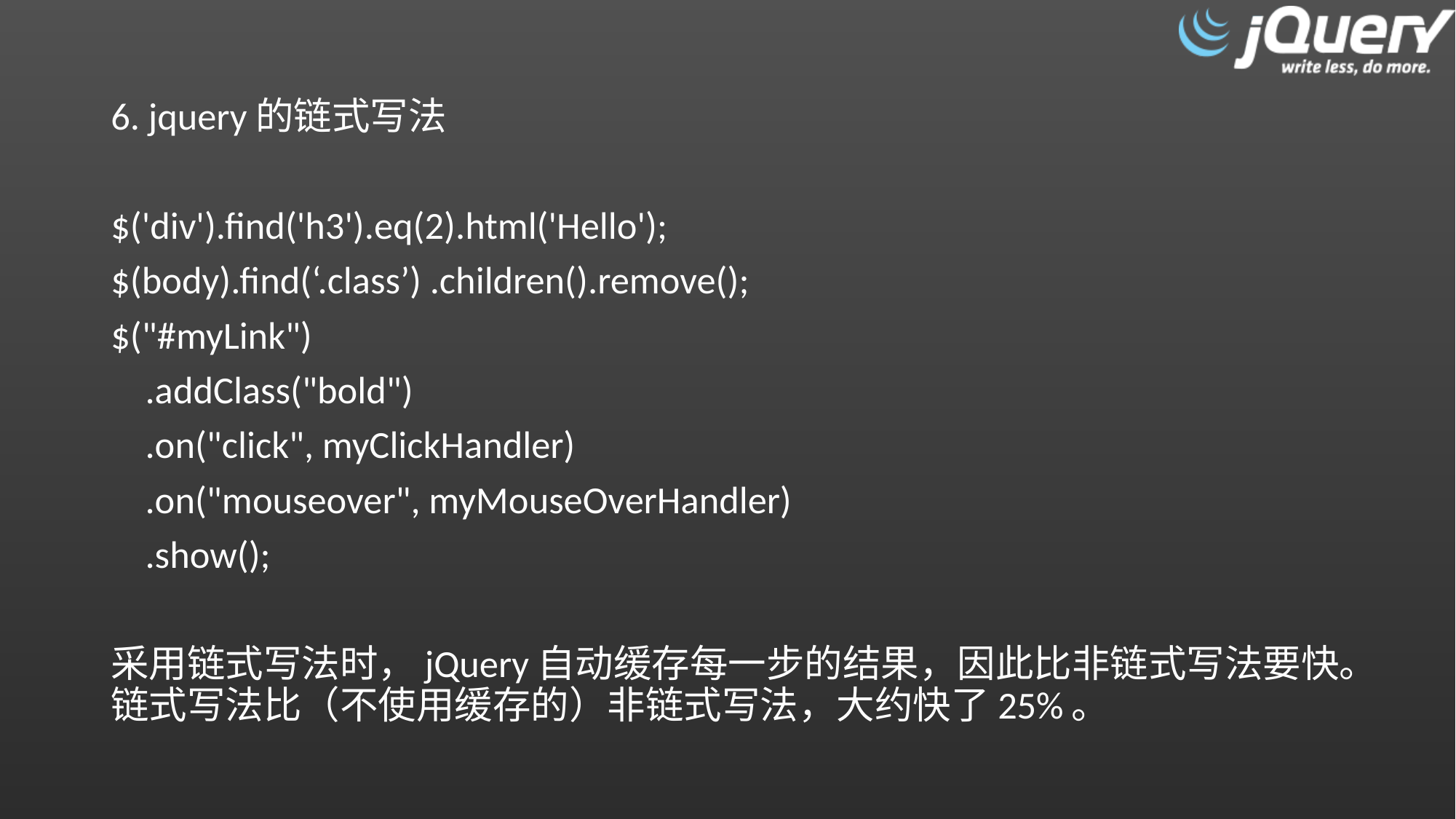

6. jquery的链式写法

$('div').find('h3').eq(2).html('Hello');
$(body).find(‘.class’) .children().remove();
$("#myLink")
    .addClass("bold")
    .on("click", myClickHandler)
    .on("mouseover", myMouseOverHandler)
    .show();

采用链式写法时，jQuery自动缓存每一步的结果，因此比非链式写法要快。链式写法比（不使用缓存的）非链式写法，大约快了25%。